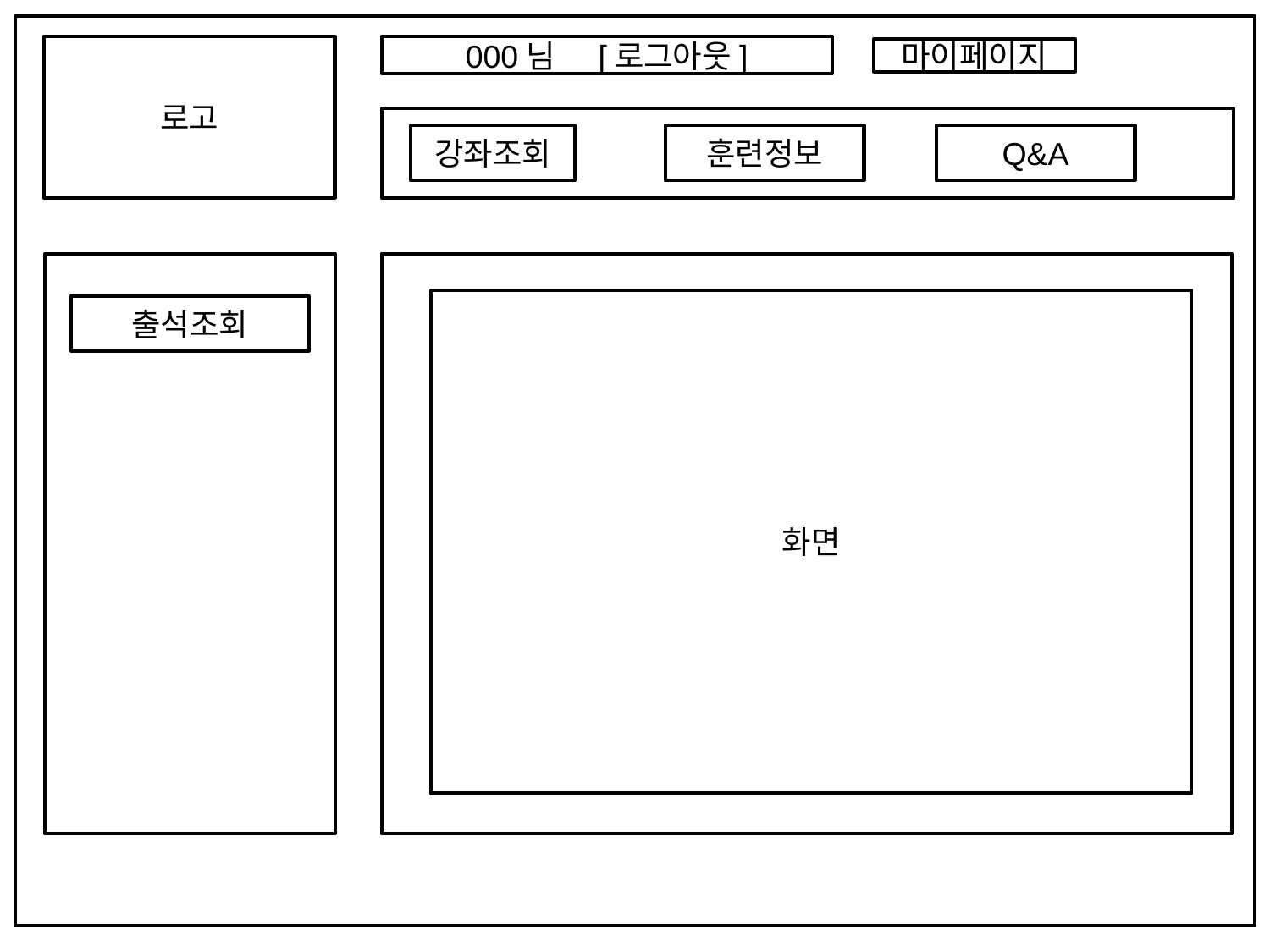

사용자

로고
000님    [로그아웃]
마이페이지
훈련정보

강좌조회
훈련정보
Q&A

화면
출석조회